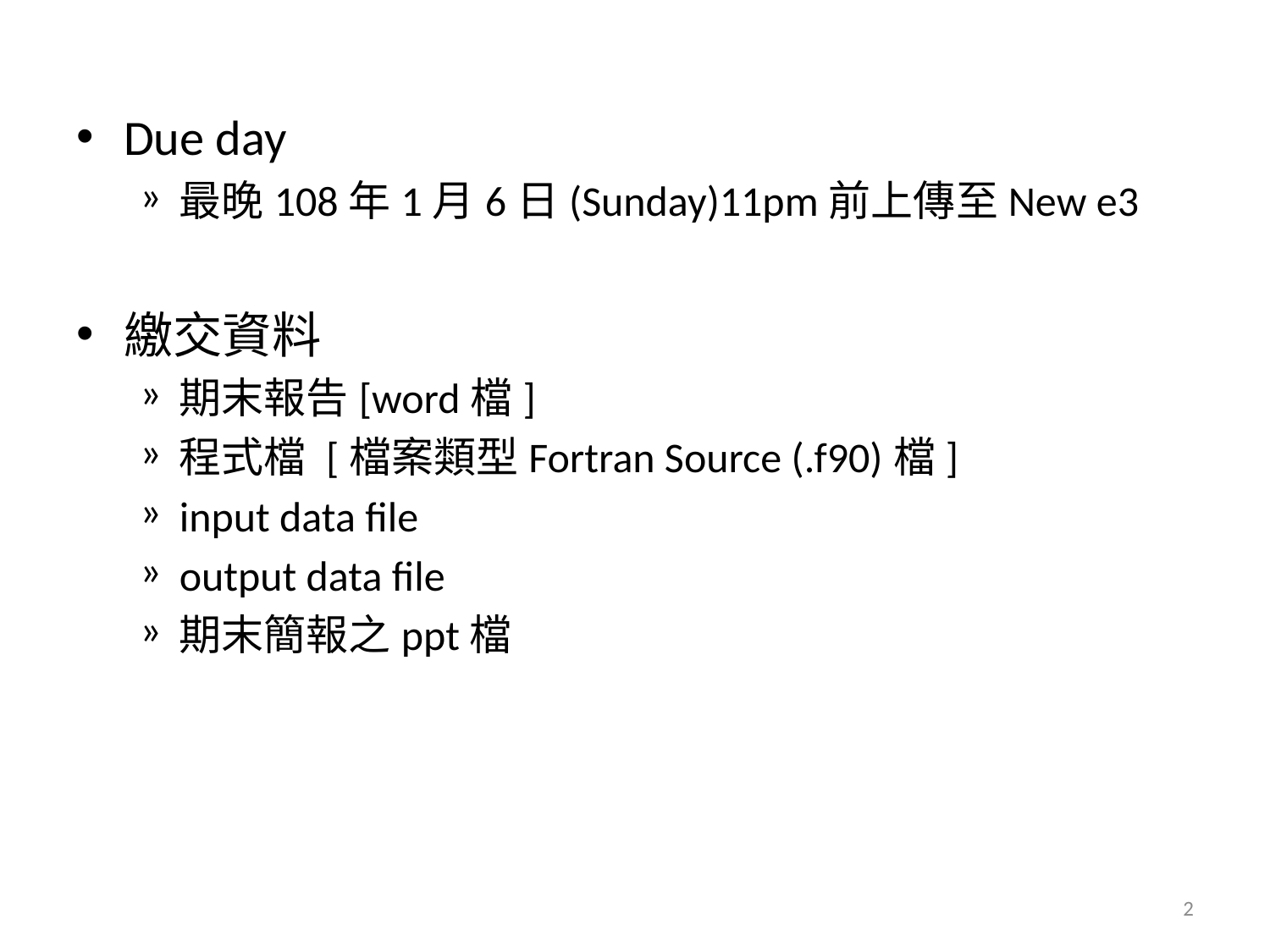

Due day
最晚108年1月6日(Sunday)11pm前上傳至New e3

繳交資料
期末報告[word檔]
程式檔 [檔案類型Fortran Source (.f90)檔]
input data file
output data file
期末簡報之ppt檔
2